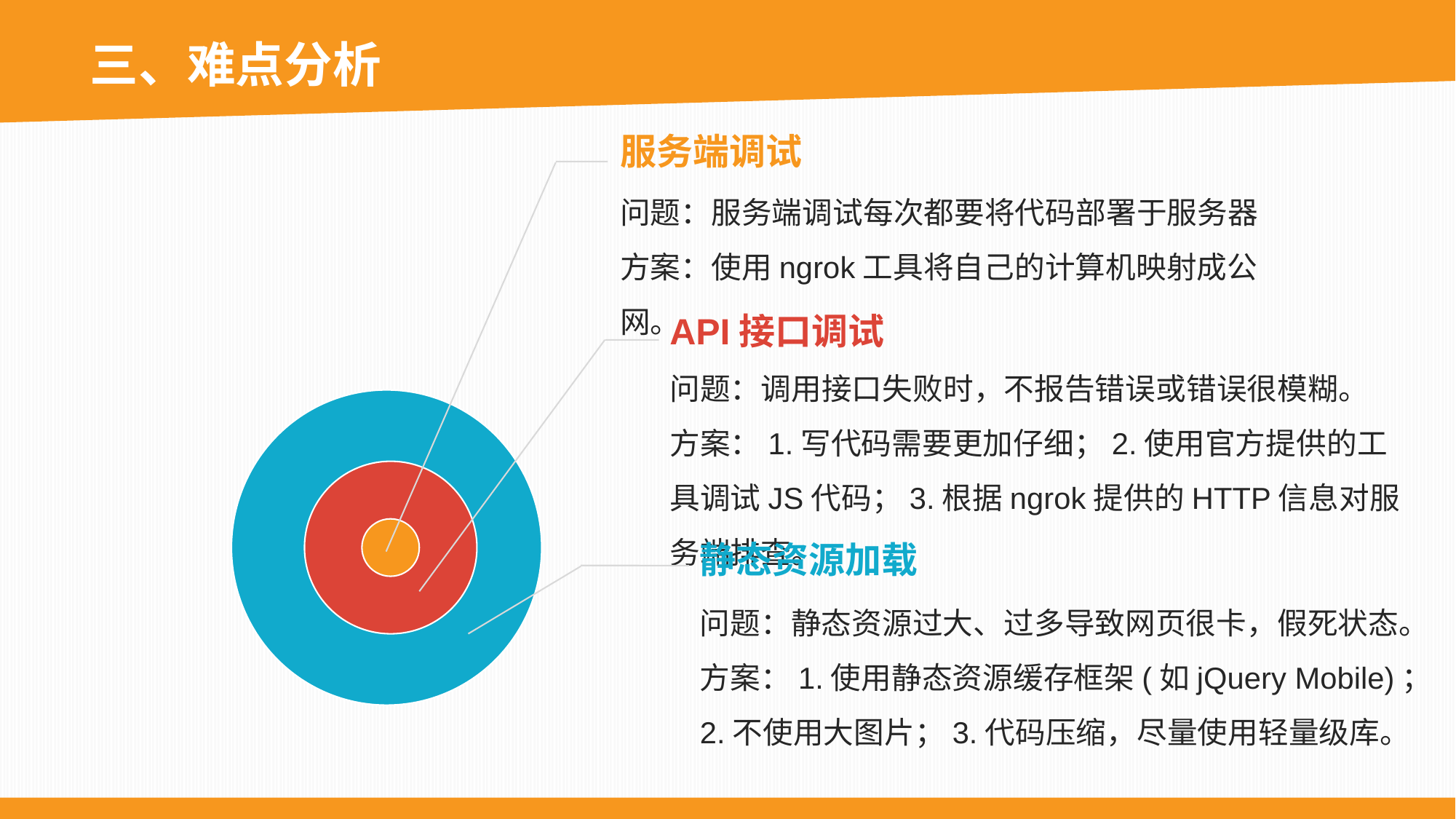

三、难点分析
服务端调试

问题：服务端调试每次都要将代码部署于服务器
方案：使用ngrok工具将自己的计算机映射成公网。

API接口调试
问题：调用接口失败时，不报告错误或错误很模糊。
方案：1.写代码需要更加仔细；2.使用官方提供的工具调试JS代码；3.根据ngrok提供的HTTP信息对服务端排查。

静态资源加载

问题：静态资源过大、过多导致网页很卡，假死状态。
方案：1.使用静态资源缓存框架(如jQuery Mobile)；
2.不使用大图片；3.代码压缩，尽量使用轻量级库。